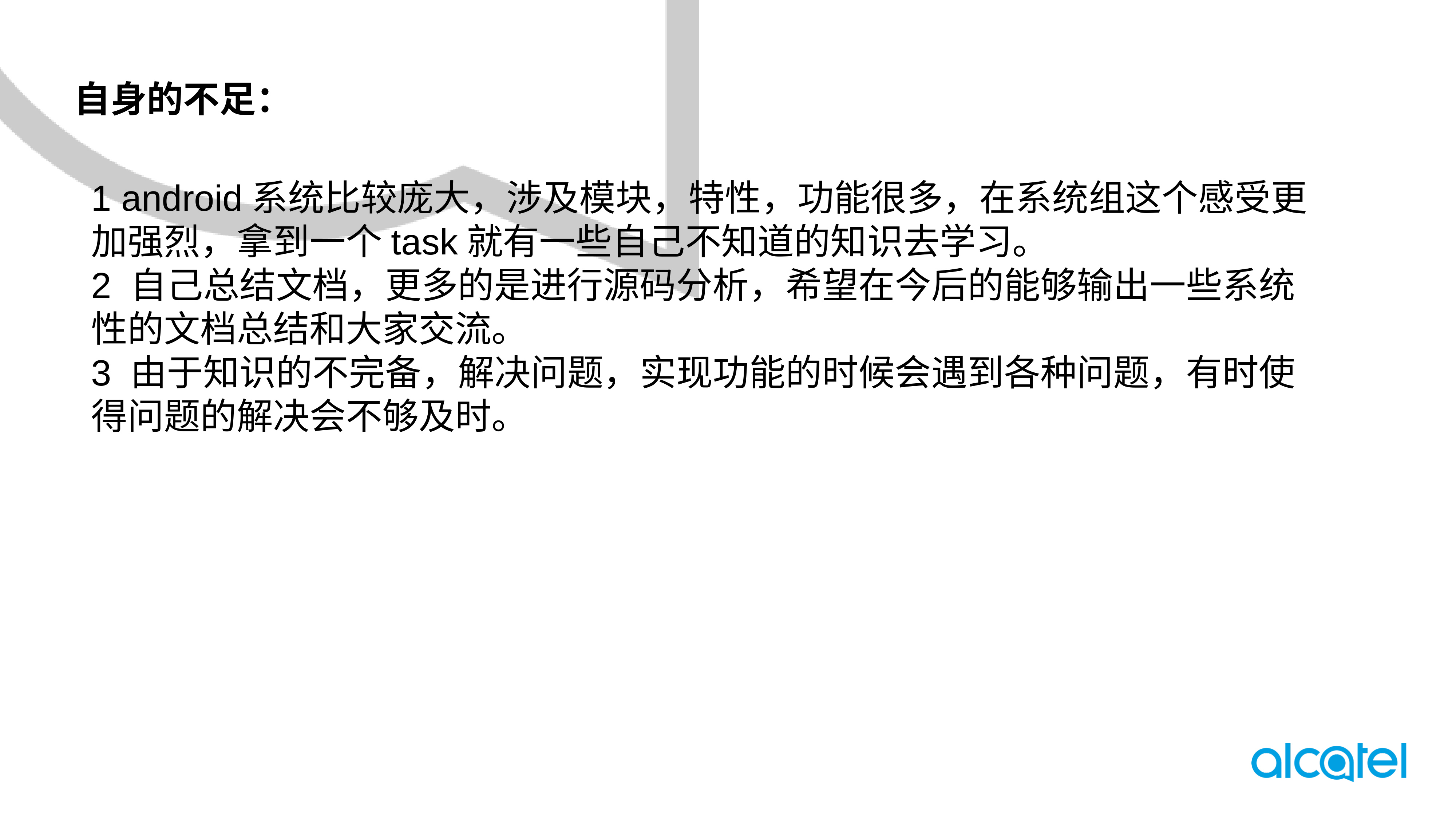

自身的不足：
1 android系统比较庞大，涉及模块，特性，功能很多，在系统组这个感受更加强烈，拿到一个task就有一些自己不知道的知识去学习。
2 自己总结文档，更多的是进行源码分析，希望在今后的能够输出一些系统性的文档总结和大家交流。
3 由于知识的不完备，解决问题，实现功能的时候会遇到各种问题，有时使得问题的解决会不够及时。